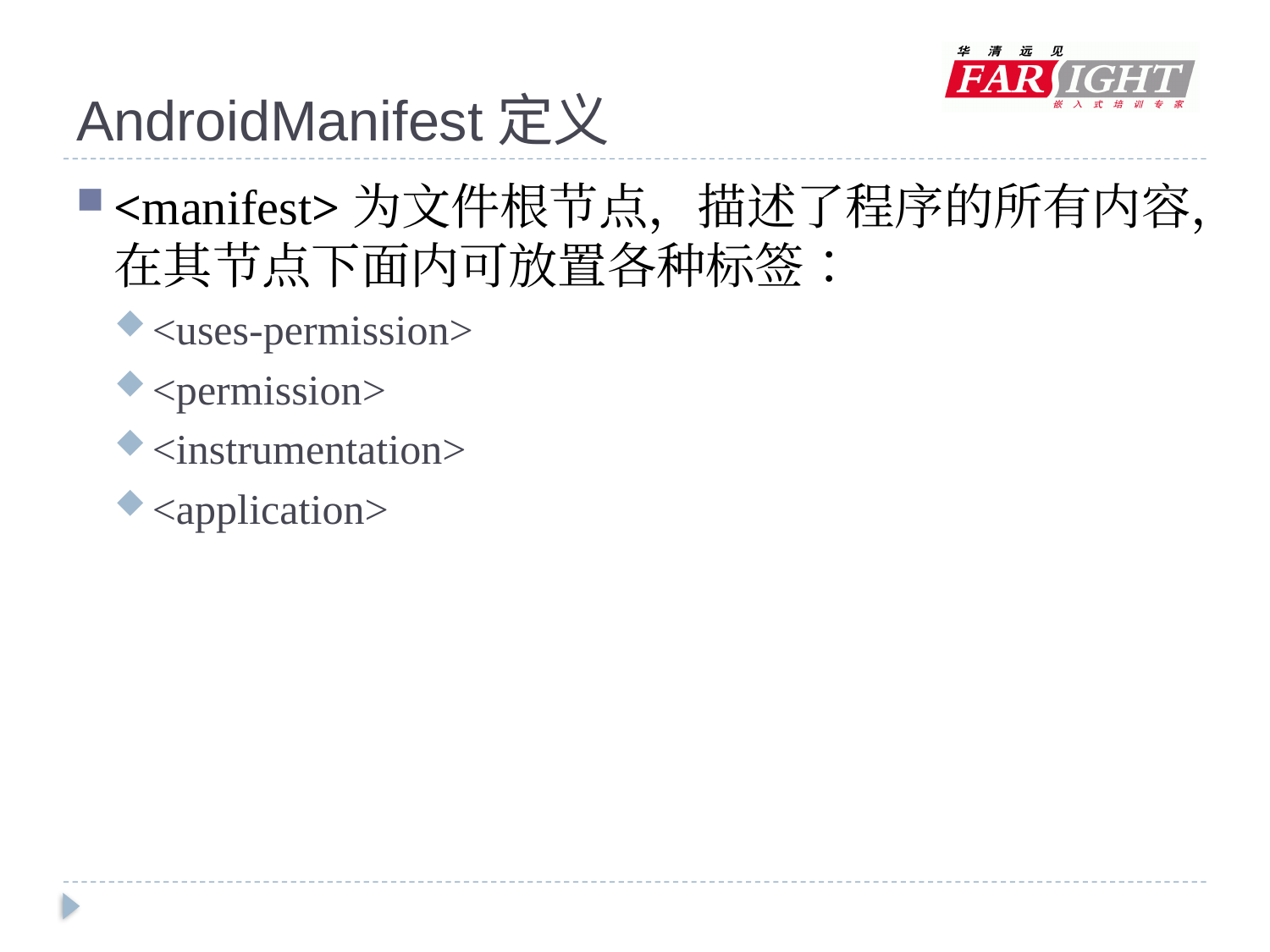

# AndroidManifest定义
<manifest>为文件根节点，描述了程序的所有内容，在其节点下面内可放置各种标签：
<uses-permission>
<permission>
<instrumentation>
<application>